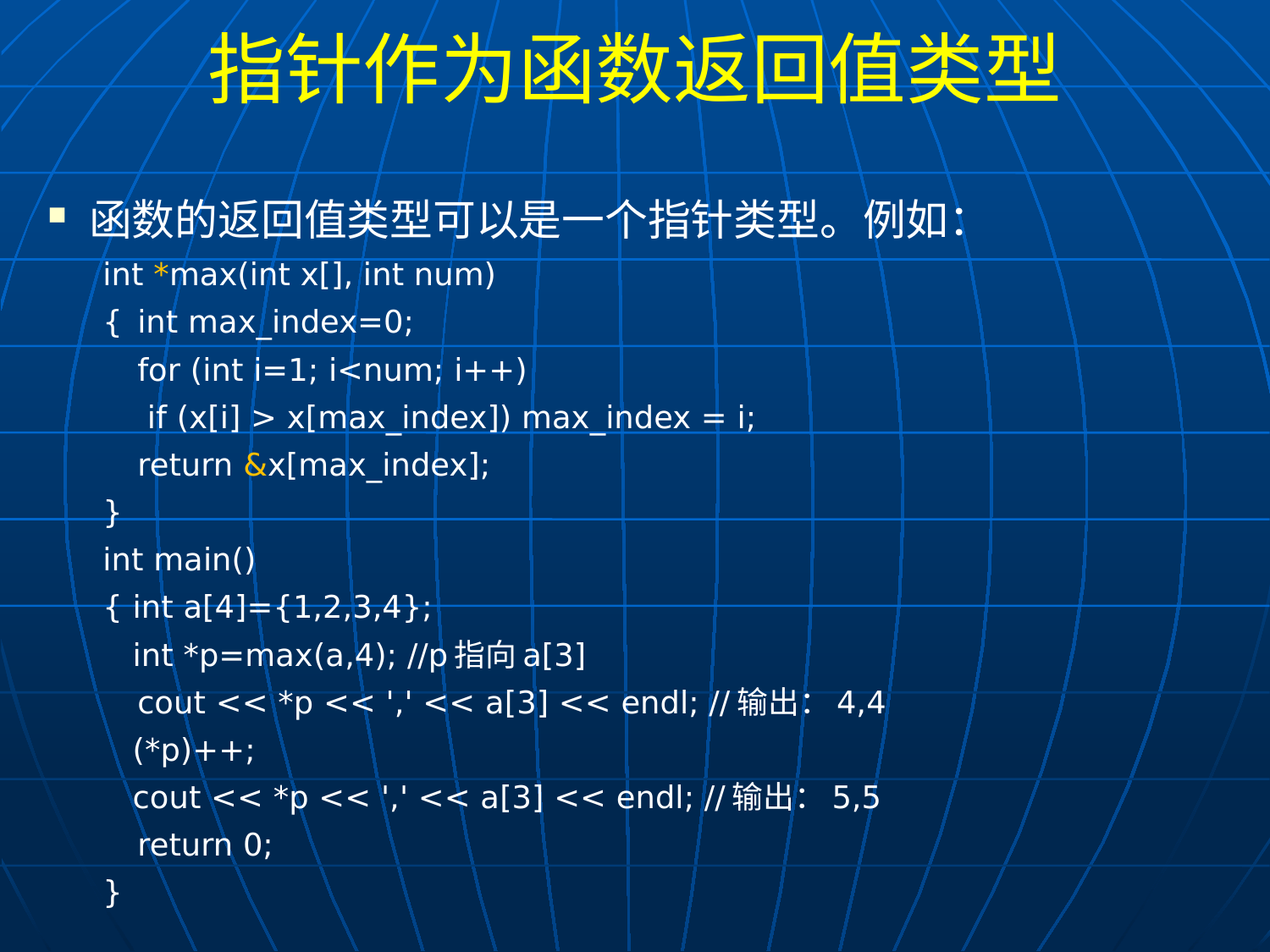

# 指针作为函数返回值类型
函数的返回值类型可以是一个指针类型。例如：
int *max(int x[], int num)
{	int max_index=0;
	for (int i=1; i<num; i++)
		 if (x[i] > x[max_index]) max_index = i;
	return &x[max_index];
}
int main()
{ int a[4]={1,2,3,4};
   int *p=max(a,4); //p指向a[3]
	cout << *p << ',' << a[3] << endl; //输出：4,4
   (*p)++;
   cout << *p << ',' << a[3] << endl; //输出：5,5
	return 0;
}